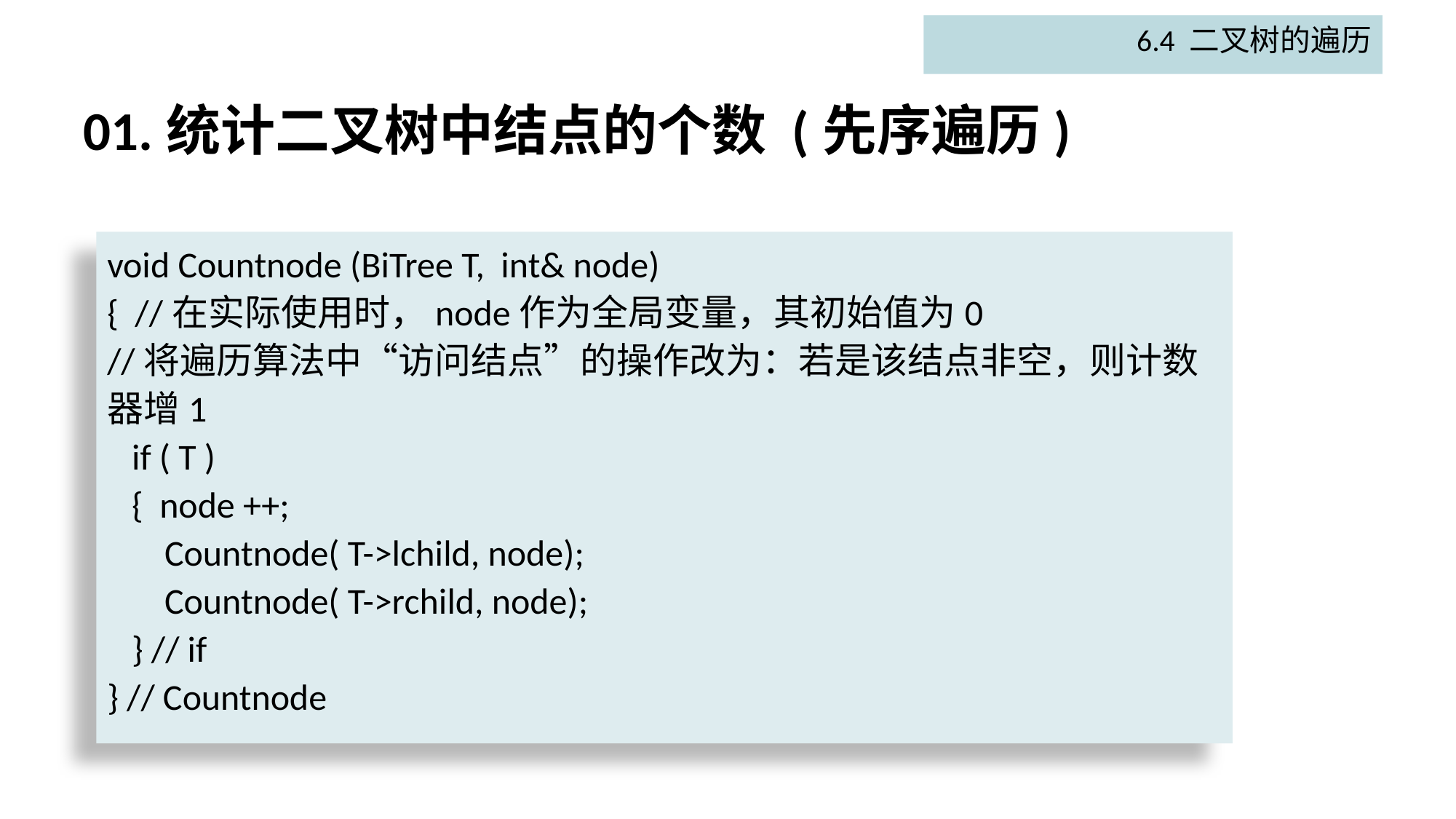

6.4 二叉树的遍历
# 01.统计二叉树中结点的个数 (先序遍历)
void Countnode (BiTree T,  int& node)
{  //在实际使用时，node作为全局变量，其初始值为0
//将遍历算法中“访问结点”的操作改为：若是该结点非空，则计数器增1
   if ( T )
   {  node ++;
       Countnode( T->lchild, node);
       Countnode( T->rchild, node);
   } // if
} // Countnode